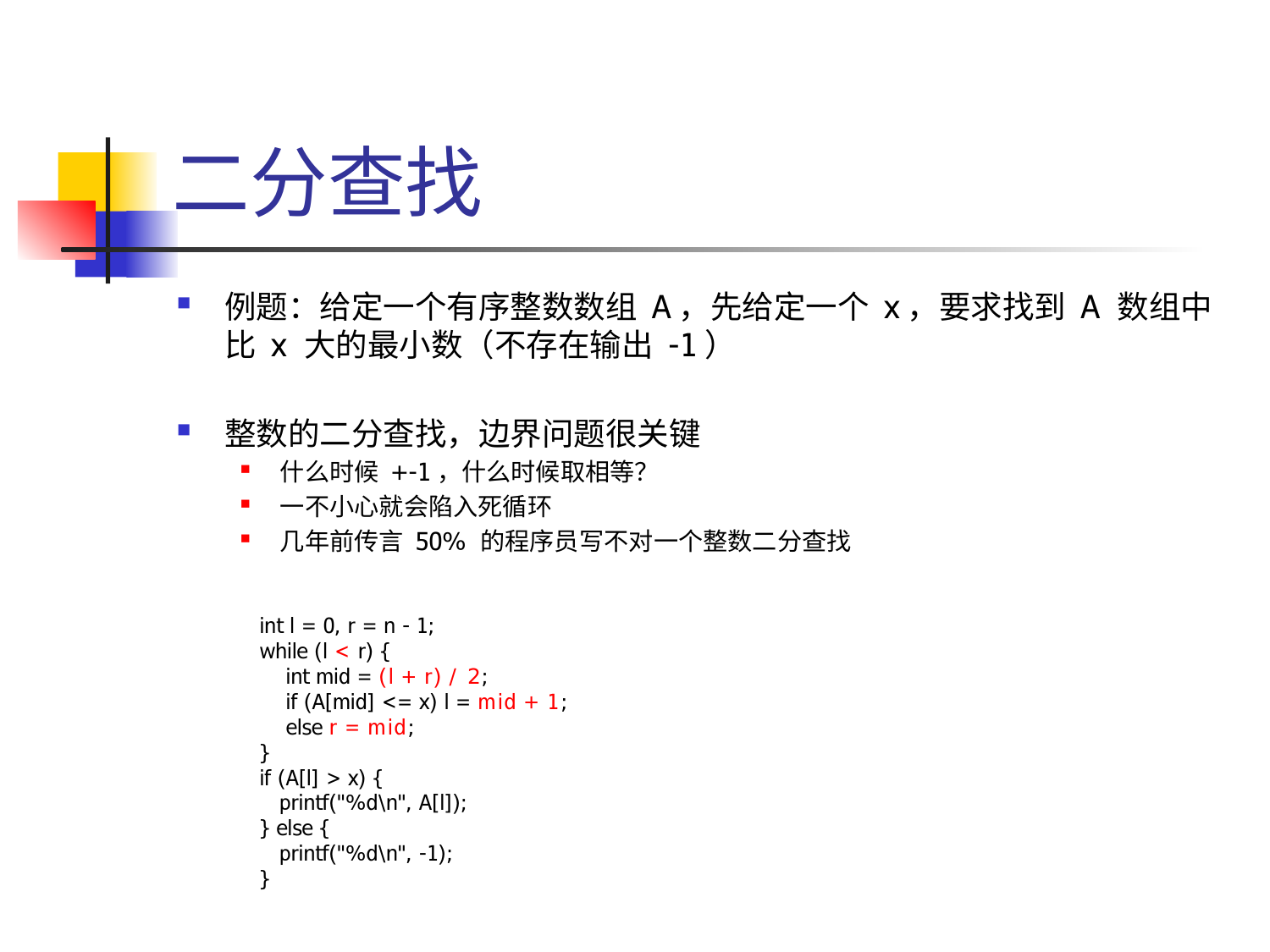

# 二分查找
例题：给定一个有序整数数组 A，先给定一个 x，要求找到 A 数组中比 x 大的最小数（不存在输出 -1）

整数的二分查找，边界问题很关键
什么时候 +-1，什么时候取相等？
一不小心就会陷入死循环
几年前传言 50% 的程序员写不对一个整数二分查找

int l = 0, r = n - 1;
while (l < r) {
    int mid = (l + r) / 2;
    if (A[mid] <= x) l = mid + 1;
    else r = mid;
}
if (A[l] > x) {
   printf("%d\n", A[l]);
} else {
   printf("%d\n", -1);
}